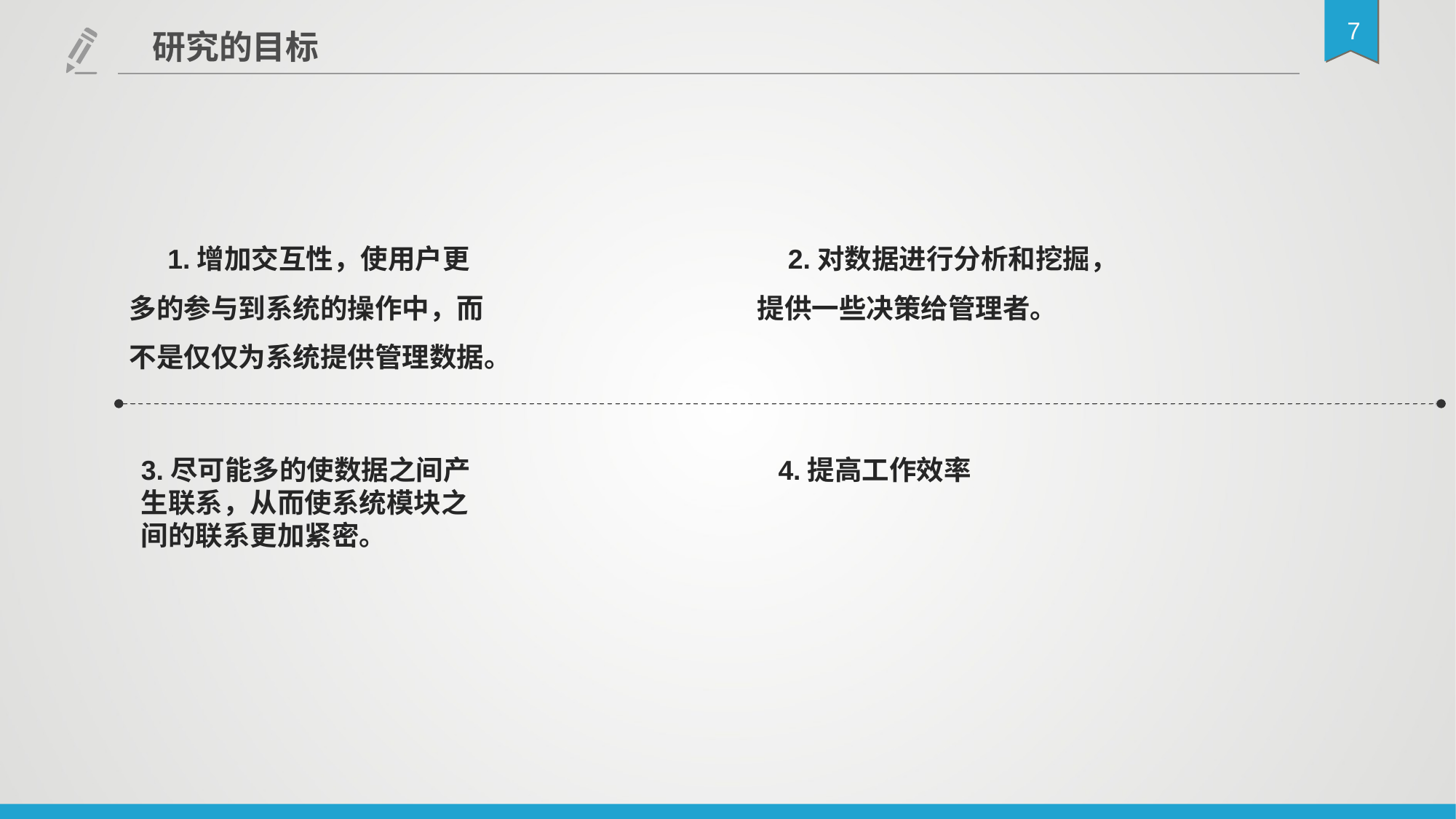

研究的目标

     1.增加交互性，使用户更多的参与到系统的操作中，而不是仅仅为系统提供管理数据。
    2.对数据进行分析和挖掘，提供一些决策给管理者。
3.尽可能多的使数据之间产生联系，从而使系统模块之间的联系更加紧密。
4.提高工作效率